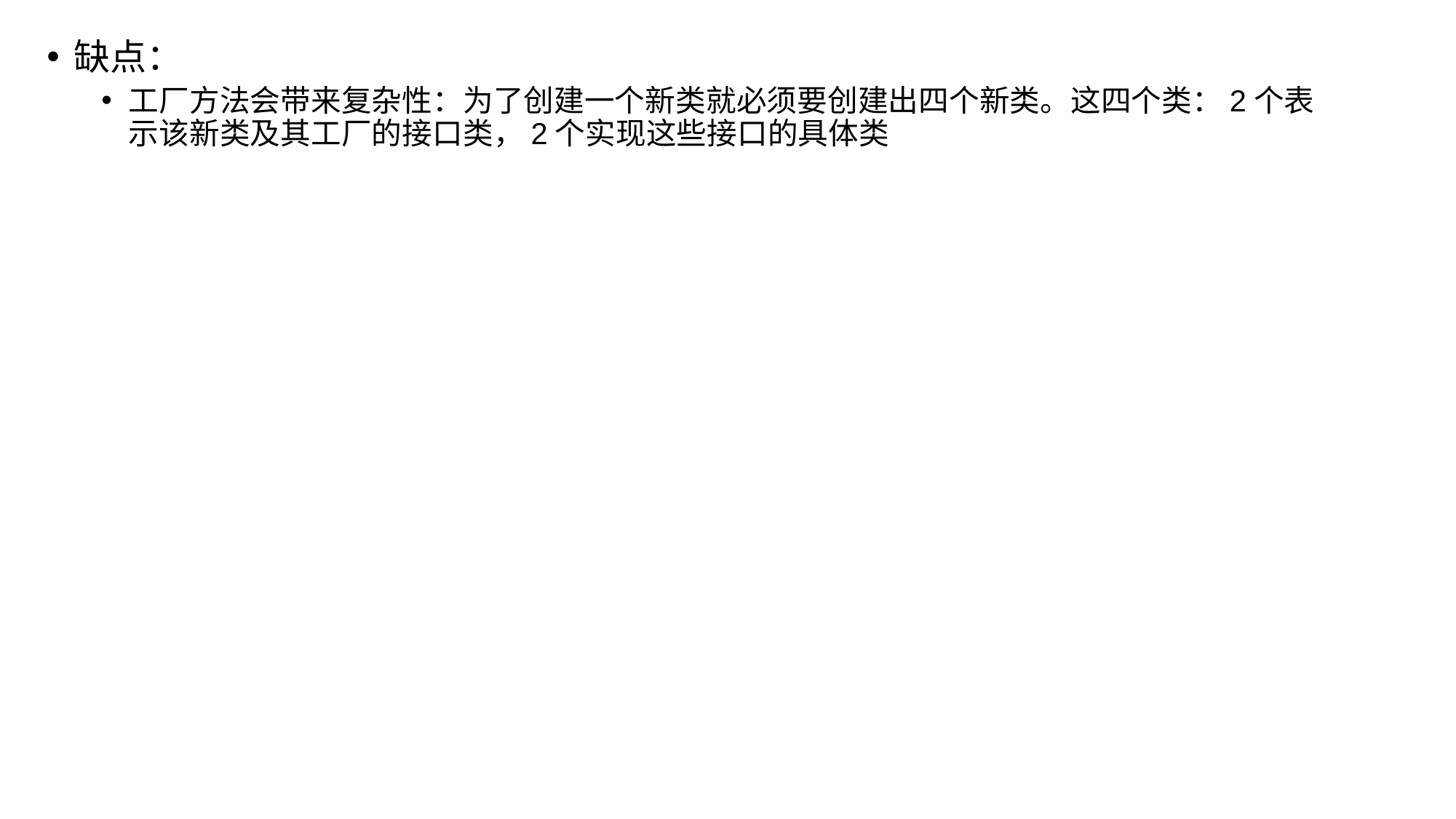

缺点：
工厂方法会带来复杂性：为了创建一个新类就必须要创建出四个新类。这四个类：2个表示该新类及其工厂的接口类，2个实现这些接口的具体类